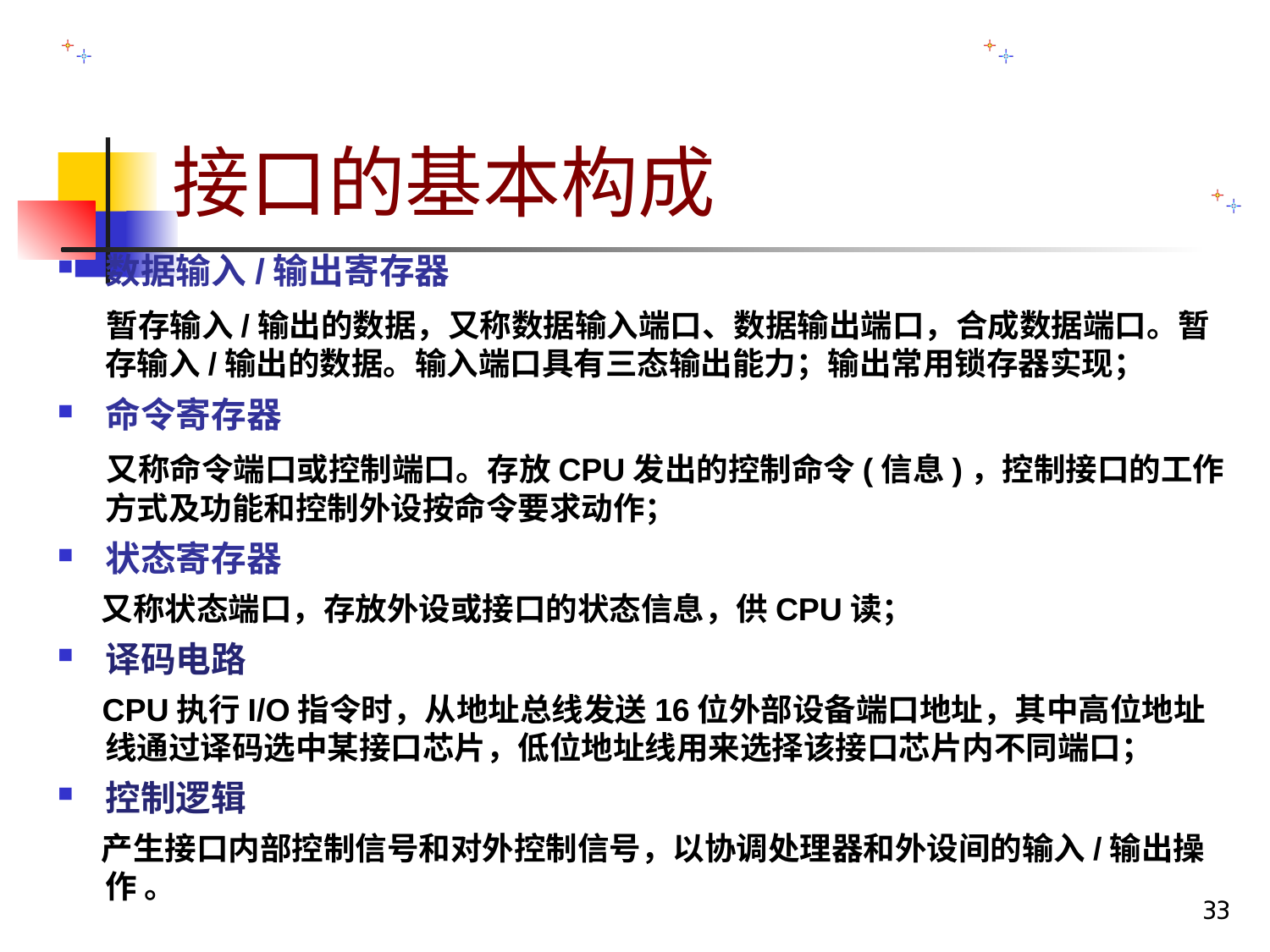

接口的基本构成
数据输入/输出寄存器
     暂存输入/输出的数据，又称数据输入端口、数据输出端口，合成数据端口。暂存输入/输出的数据。输入端口具有三态输出能力；输出常用锁存器实现；
命令寄存器
     又称命令端口或控制端口。存放CPU发出的控制命令(信息)，控制接口的工作方式及功能和控制外设按命令要求动作；
状态寄存器
     又称状态端口，存放外设或接口的状态信息，供CPU读；
译码电路
     CPU执行I/O指令时，从地址总线发送16位外部设备端口地址，其中高位地址线通过译码选中某接口芯片，低位地址线用来选择该接口芯片内不同端口；
控制逻辑
     产生接口内部控制信号和对外控制信号，以协调处理器和外设间的输入/输出操作 。

33